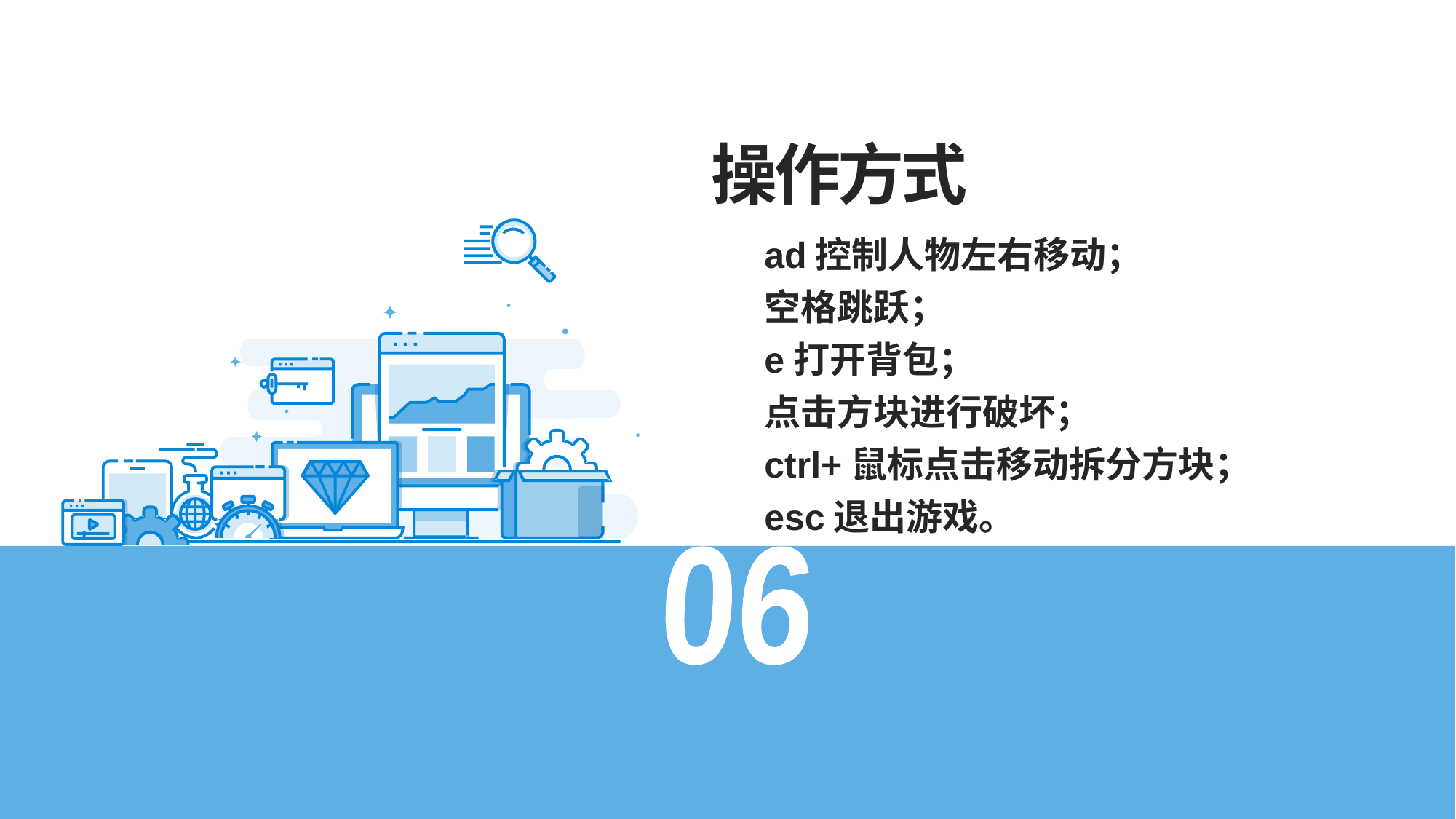

# 操作方式
ad控制人物左右移动；
空格跳跃；
e打开背包；
点击方块进行破坏；
ctrl+鼠标点击移动拆分方块；
esc退出游戏。
06